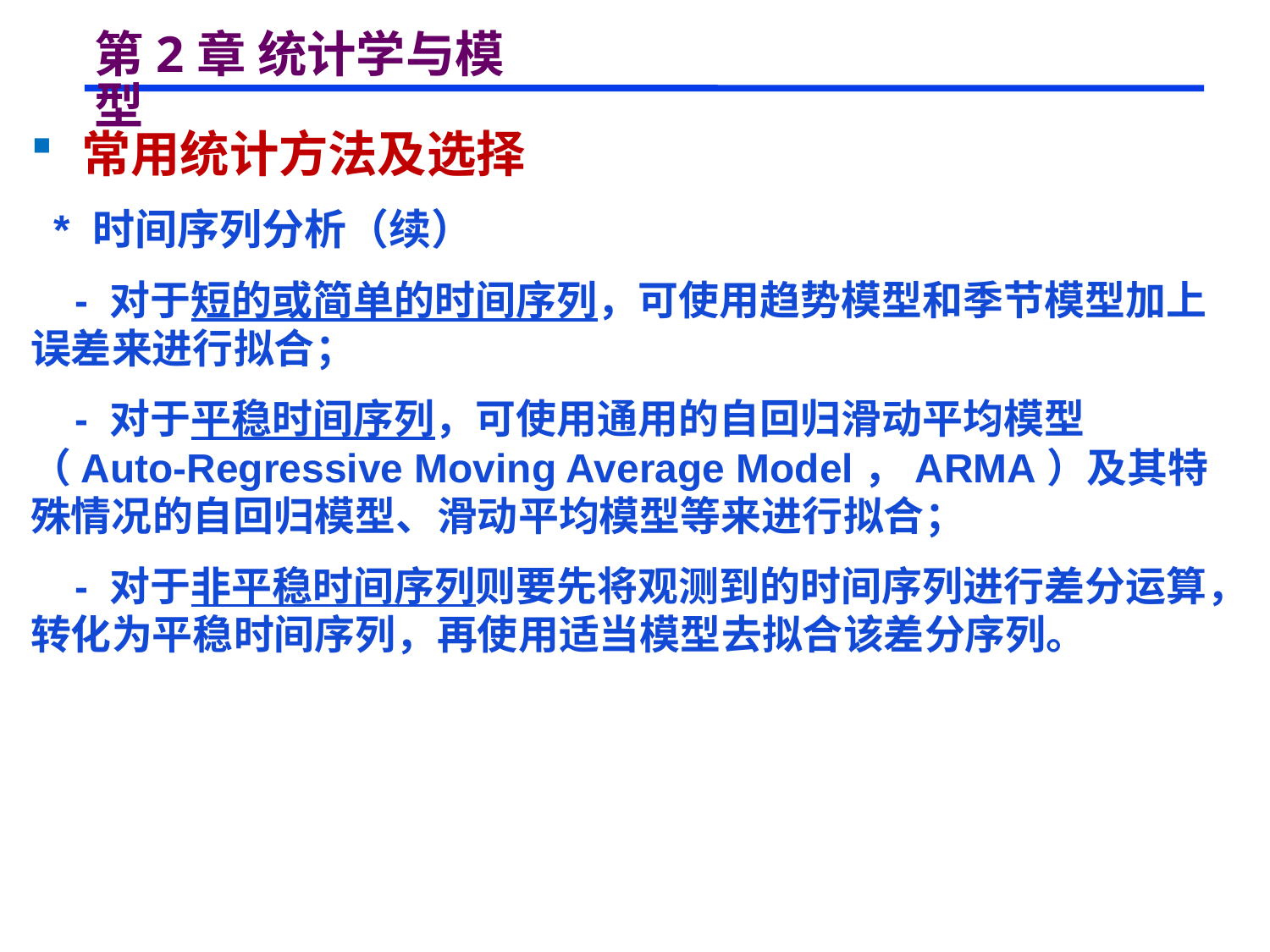

# 第2章 统计学与模型
 常用统计方法及选择
  * 时间序列分析（续）
    - 对于短的或简单的时间序列，可使用趋势模型和季节模型加上误差来进行拟合；
    - 对于平稳时间序列，可使用通用的自回归滑动平均模型（Auto-Regressive Moving Average Model，ARMA）及其特殊情况的自回归模型、滑动平均模型等来进行拟合；
    - 对于非平稳时间序列则要先将观测到的时间序列进行差分运算，转化为平稳时间序列，再使用适当模型去拟合该差分序列。